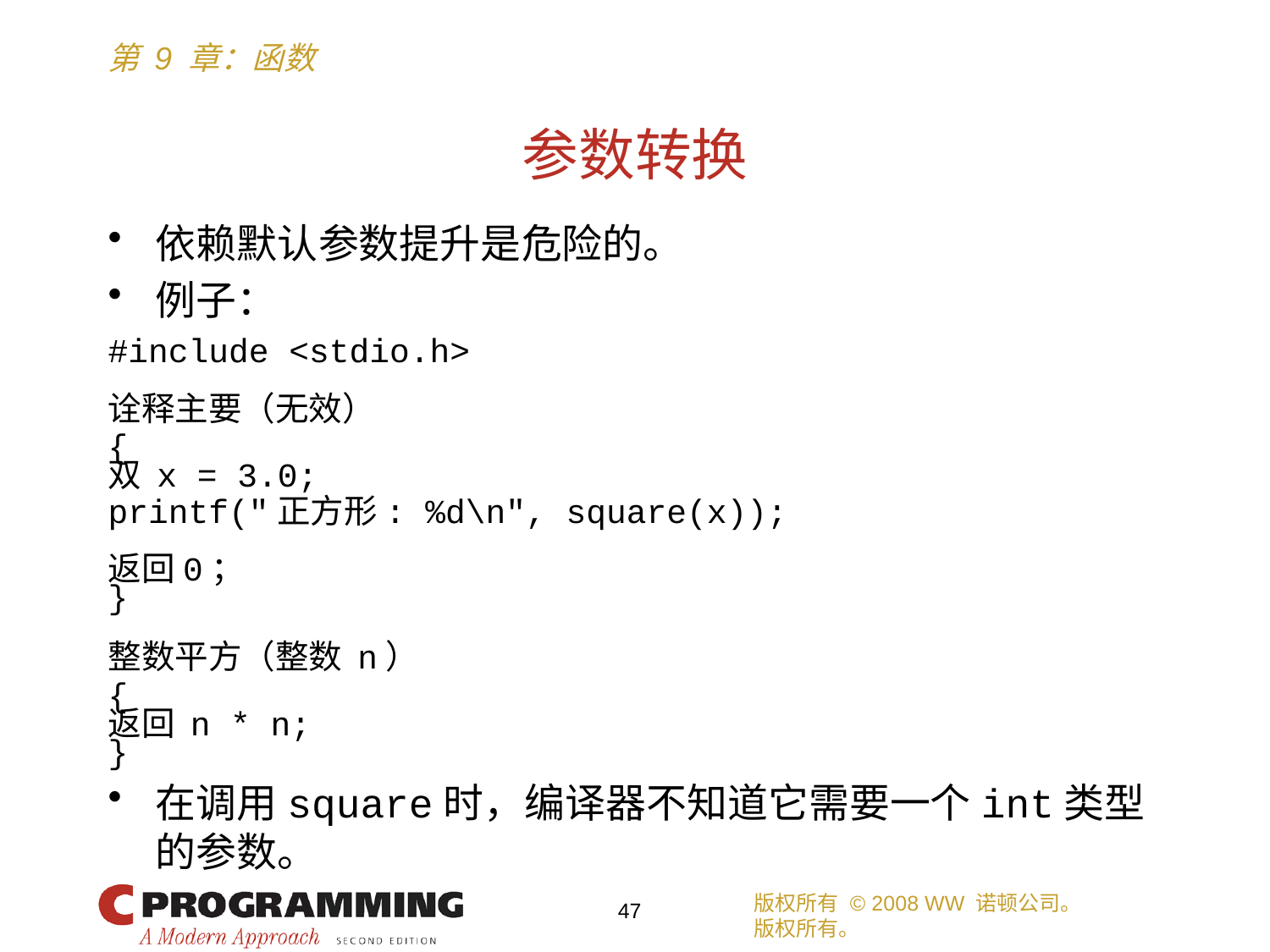

# 参数转换
依赖默认参数提升是危险的。
例子：
#include <stdio.h>

诠释主要（无效）
{
双 x = 3.0;
printf("正方形: %d\n", square(x));

返回0；
}

整数平方（整数 n）
{
返回 n * n;
}
在调用square时，编译器不知道它需要一个int类型的参数。

版权所有 © 2008 WW 诺顿公司。
版权所有。
47